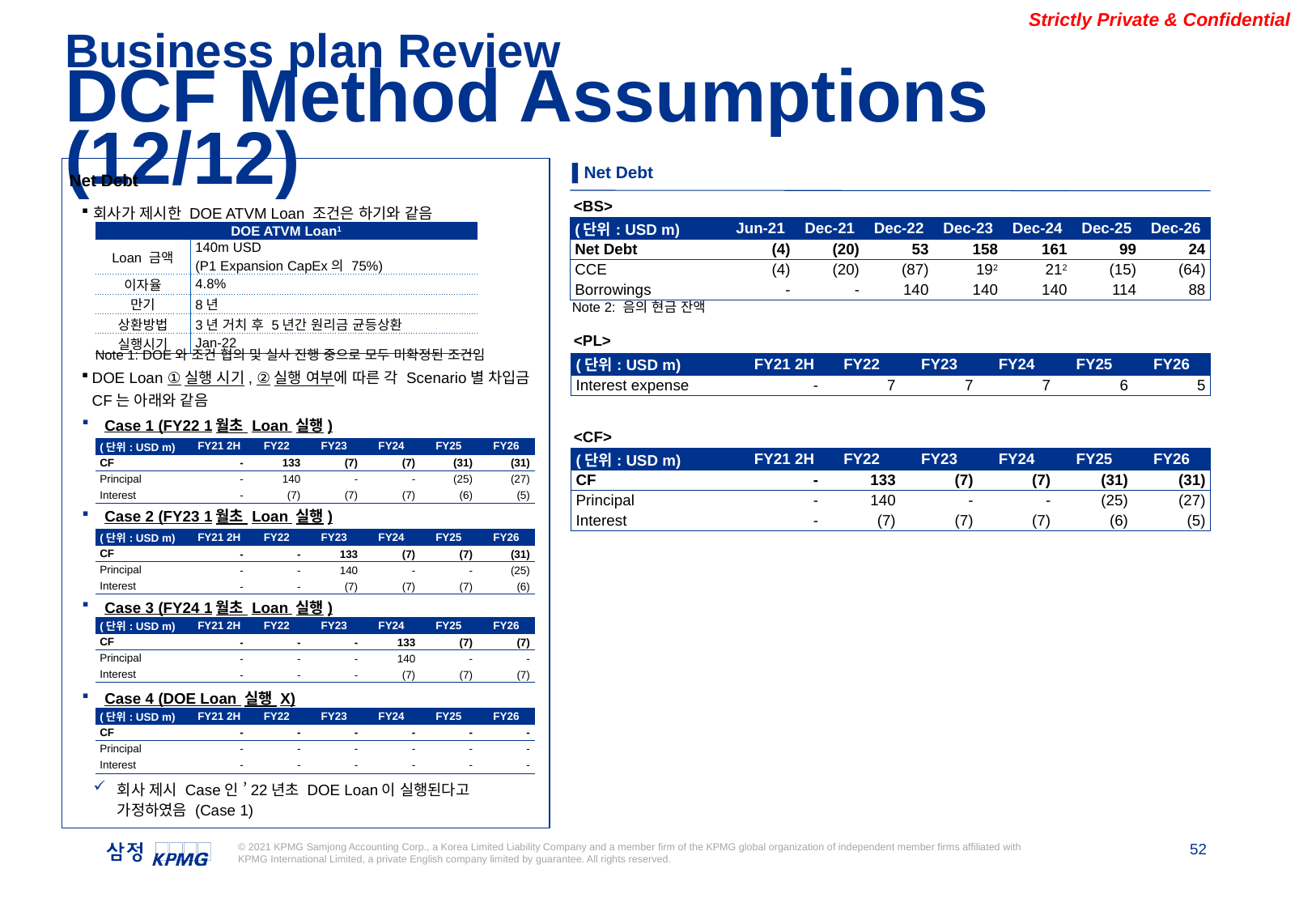

Business plan Review
DCF Method Assumptions (12/12)
▌Net Debt

Net Debt
회사가 제시한 DOE ATVM Loan 조건은 하기와 같음

DOE Loan ①실행 시기, ②실행 여부에 따른 각 Scenario별 차입금 CF는 아래와 같음
Case 1 (FY22 1월초 Loan 실행)

Case 2 (FY23 1월초 Loan 실행)

Case 3 (FY24 1월초 Loan 실행)

Case 4 (DOE Loan 실행 X)

회사 제시 Case인 ’22년초 DOE Loan이 실행된다고 가정하였음 (Case 1)

<BS>
| (단위: USD m) | Jun-21 | Dec-21 | Dec-22 | Dec-23 | Dec-24 | Dec-25 | Dec-26 |
| --- | --- | --- | --- | --- | --- | --- | --- |
| Net Debt | (4) | (20) | 53 | 158 | 161 | 99 | 24 |
| CCE | (4) | (20) | (87) | 192 | 212 | (15) | (64) |
| Borrowings | - | - | 140 | 140 | 140 | 114 | 88 |
| DOE ATVM Loan1 | FY26 |
| --- | --- |
| Loan 금액 | 140m USD (P1 Expansion CapEx의 75%) |
| 이자율 | 4.8% |
| 만기 | 8년 |
| 상환방법 | 3년 거치 후 5년간 원리금 균등상환 |
| 실행시기 | Jan-22 |
Note 2: 음의 현금 잔액
<PL>
Note 1: DOE와 조건 협의 및 실사 진행 중으로 모두 미확정된 조건임
| (단위: USD m) | FY21 2H | FY22 | FY23 | FY24 | FY25 | FY26 |
| --- | --- | --- | --- | --- | --- | --- |
| Interest expense | - | 7 | 7 | 7 | 6 | 5 |
<CF>
| (단위: USD m) | FY21 2H | FY22 | FY23 | FY24 | FY25 | FY26 |
| --- | --- | --- | --- | --- | --- | --- |
| CF | - | 133 | (7) | (7) | (31) | (31) |
| Principal | - | 140 | - | - | (25) | (27) |
| Interest | - | (7) | (7) | (7) | (6) | (5) |
| (단위: USD m) | FY21 2H | FY22 | FY23 | FY24 | FY25 | FY26 |
| --- | --- | --- | --- | --- | --- | --- |
| CF | - | 133 | (7) | (7) | (31) | (31) |
| Principal | - | 140 | - | - | (25) | (27) |
| Interest | - | (7) | (7) | (7) | (6) | (5) |
| (단위: USD m) | FY21 2H | FY22 | FY23 | FY24 | FY25 | FY26 |
| --- | --- | --- | --- | --- | --- | --- |
| CF | - | - | 133 | (7) | (7) | (31) |
| Principal | - | - | 140 | - | - | (25) |
| Interest | - | - | (7) | (7) | (7) | (6) |
| (단위: USD m) | FY21 2H | FY22 | FY23 | FY24 | FY25 | FY26 |
| --- | --- | --- | --- | --- | --- | --- |
| CF | - | - | - | 133 | (7) | (7) |
| Principal | - | - | - | 140 | - | - |
| Interest | - | - | - | (7) | (7) | (7) |
| (단위: USD m) | FY21 2H | FY22 | FY23 | FY24 | FY25 | FY26 |
| --- | --- | --- | --- | --- | --- | --- |
| CF | - | - | - | - | - | - |
| Principal | - | - | - | - | - | - |
| Interest | - | - | - | - | - | - |